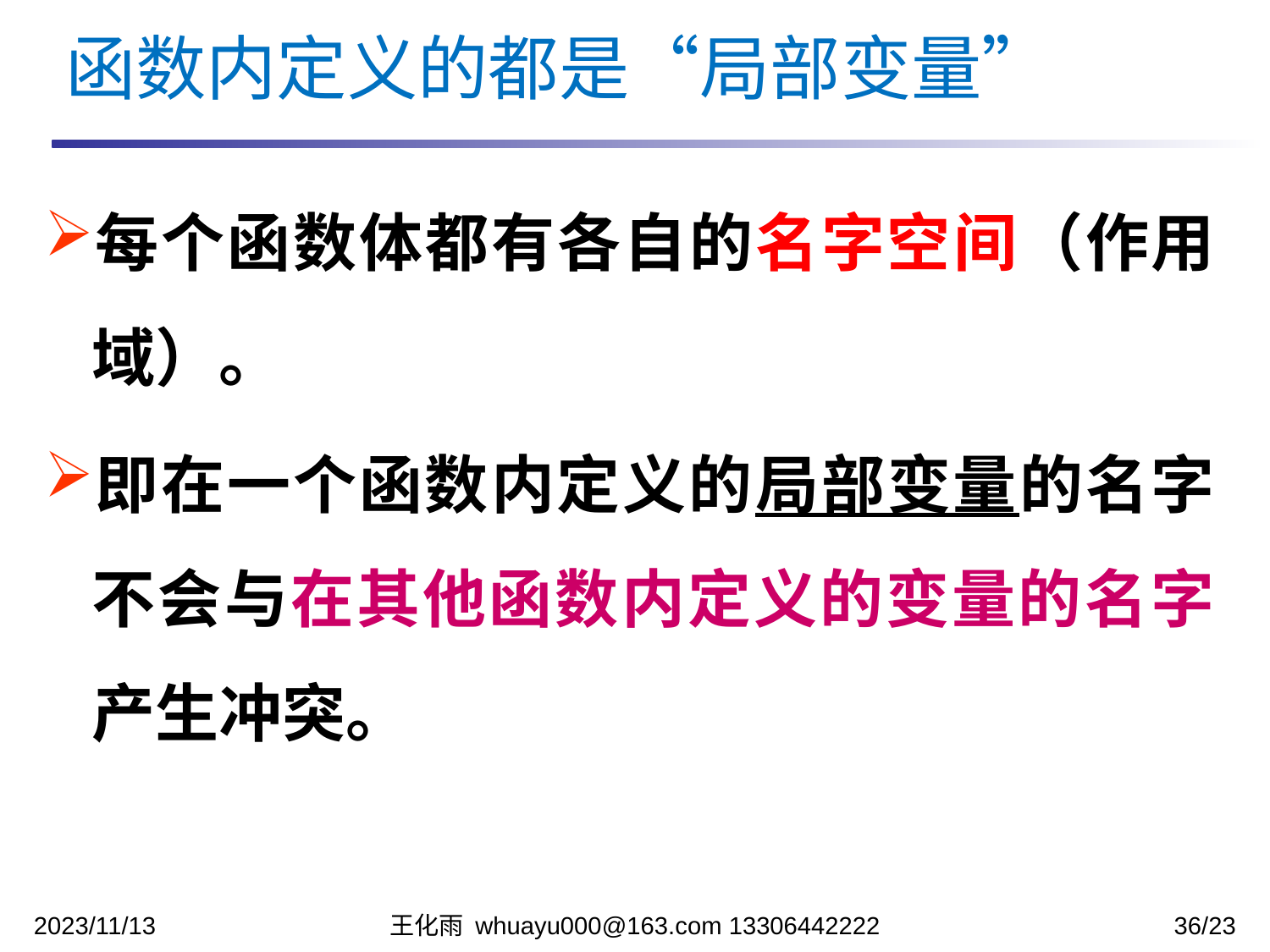

函数内定义的都是“局部变量”
每个函数体都有各自的名字空间（作用域）。
即在一个函数内定义的局部变量的名字不会与在其他函数内定义的变量的名字产生冲突。
2023/11/13
王化雨 whuayu000@163.com 13306442222
36/23